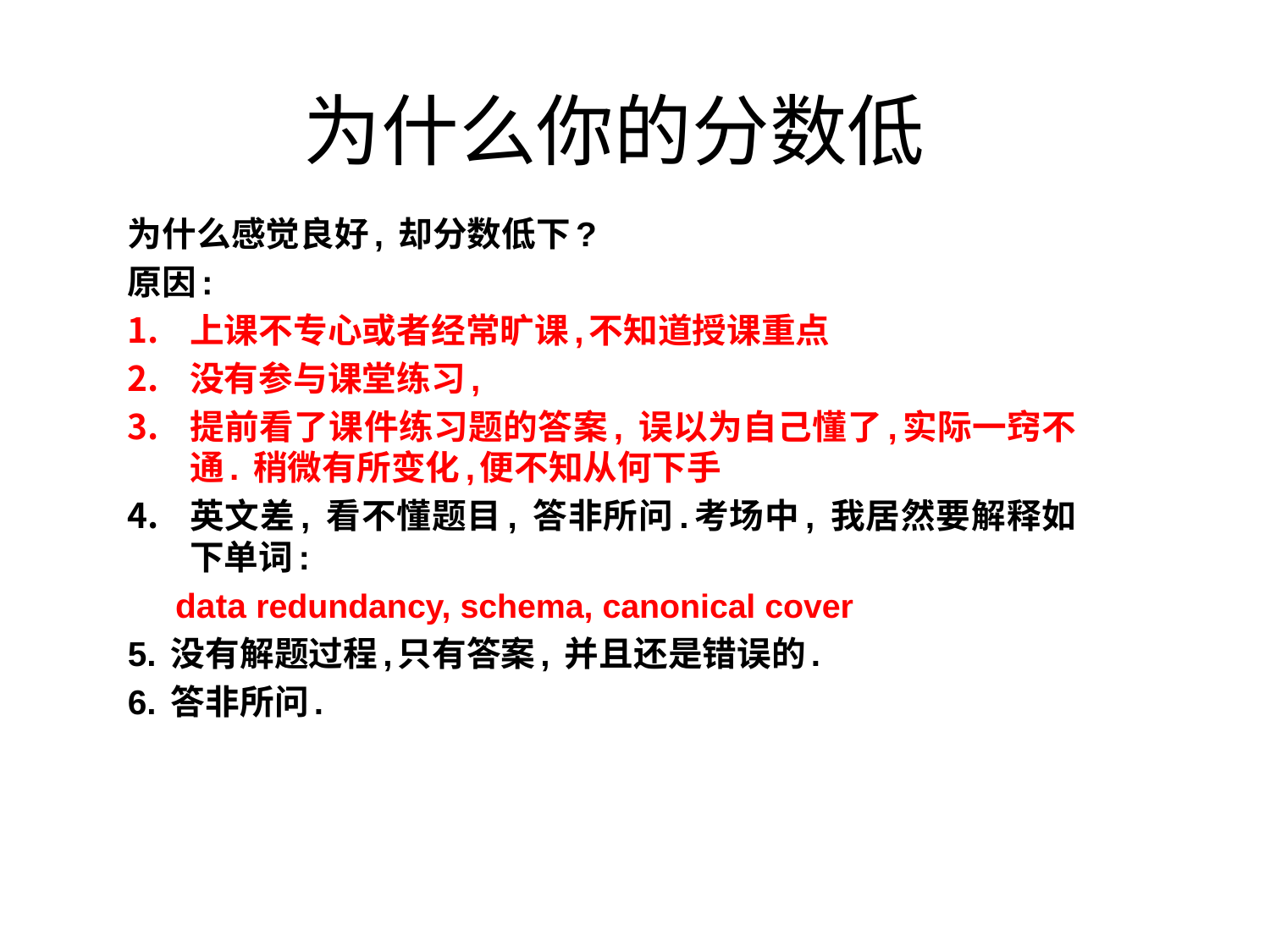

# 为什么你的分数低
为什么感觉良好, 却分数低下?
原因:
上课不专心或者经常旷课,不知道授课重点
没有参与课堂练习,
提前看了课件练习题的答案, 误以为自己懂了,实际一窍不通. 稍微有所变化,便不知从何下手
英文差, 看不懂题目, 答非所问.考场中, 我居然要解释如下单词:
     data redundancy, schema, canonical cover
5. 没有解题过程,只有答案, 并且还是错误的.
6. 答非所问.